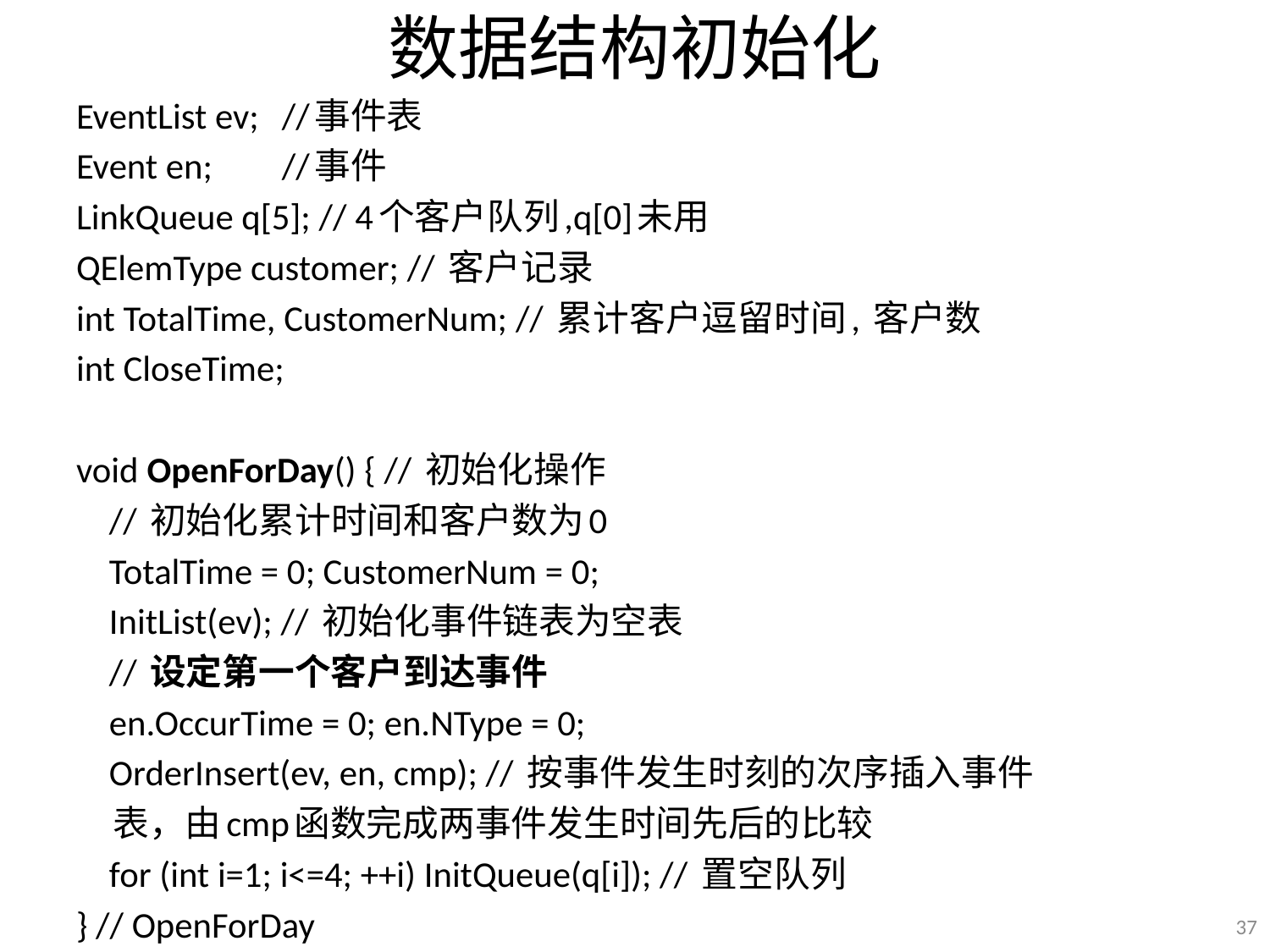

# 数据结构初始化
EventList ev; 	//事件表
Event en; 	//事件
LinkQueue q[5]; // 4个客户队列,q[0]未用
QElemType customer; // 客户记录
int TotalTime, CustomerNum; // 累计客户逗留时间, 客户数
int CloseTime;

void OpenForDay() { // 初始化操作
    // 初始化累计时间和客户数为0
    TotalTime = 0; CustomerNum = 0;
    InitList(ev); // 初始化事件链表为空表
    // 设定第一个客户到达事件
    en.OccurTime = 0; en.NType = 0;
    OrderInsert(ev, en, cmp); // 按事件发生时刻的次序插入事件
    表，由cmp函数完成两事件发生时间先后的比较
    for (int i=1; i<=4; ++i) InitQueue(q[i]); // 置空队列
} // OpenForDay
37